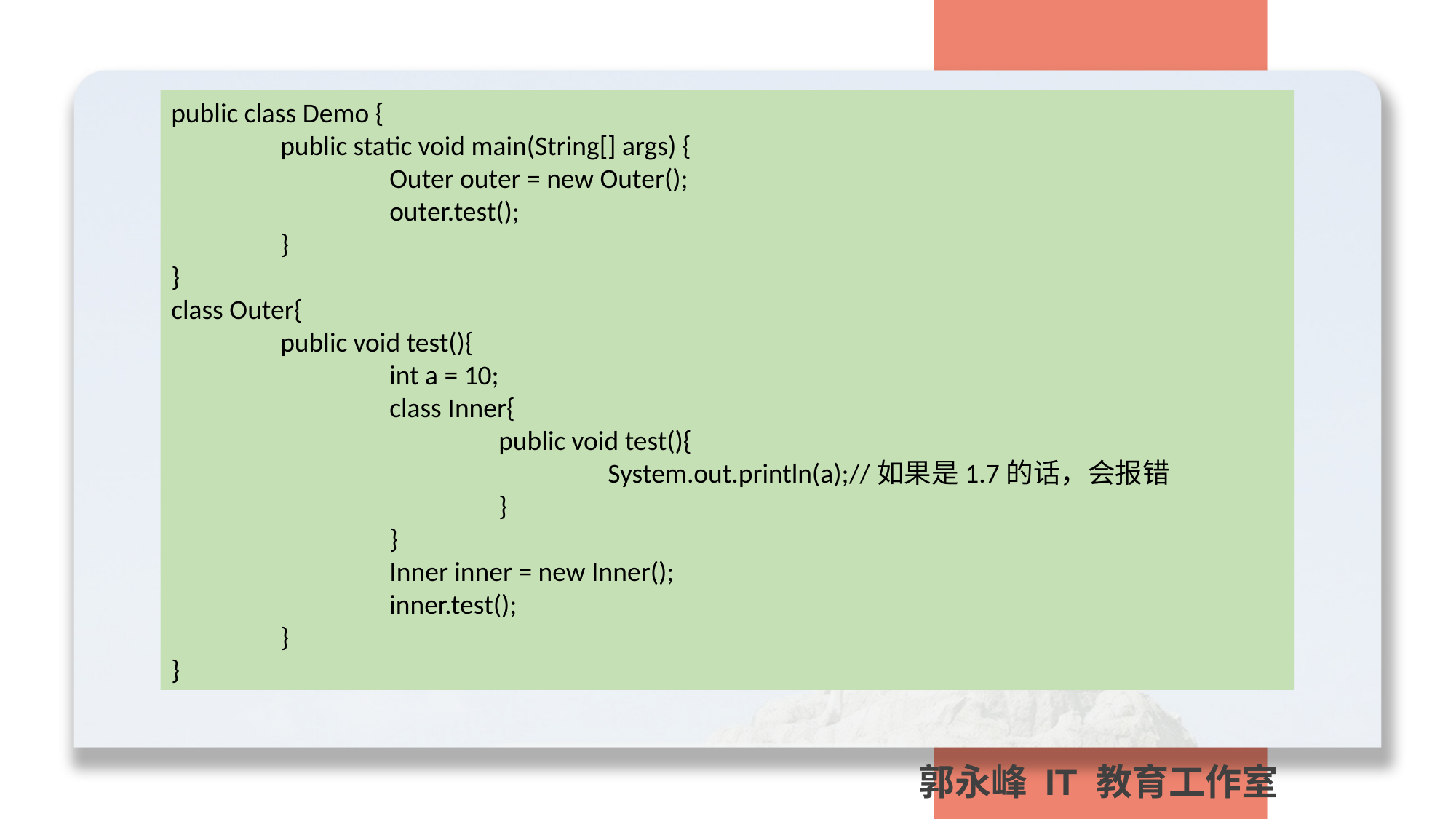

public class Demo {
	public static void main(String[] args) {
		Outer outer = new Outer();
		outer.test();
	}
}
class Outer{
	public void test(){
		int a = 10;
		class Inner{
			public void test(){
				System.out.println(a);//如果是1.7的话，会报错
			}
		}
		Inner inner = new Inner();
		inner.test();
	}
}